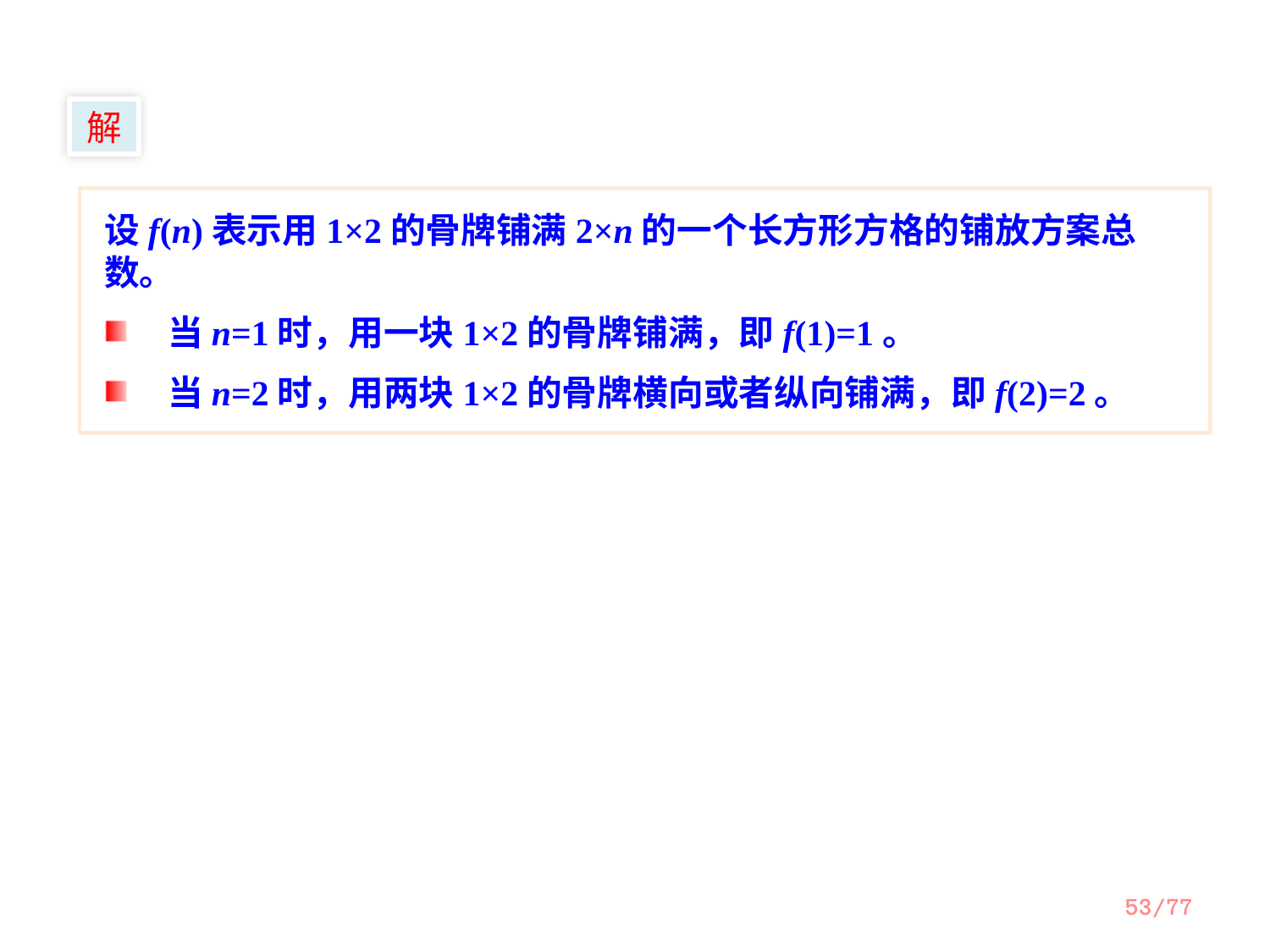

解
设f(n)表示用1×2的骨牌铺满2×n的一个长方形方格的铺放方案总数。
当n=1时，用一块1×2的骨牌铺满，即f(1)=1。
当n=2时，用两块1×2的骨牌横向或者纵向铺满，即f(2)=2。
53/77